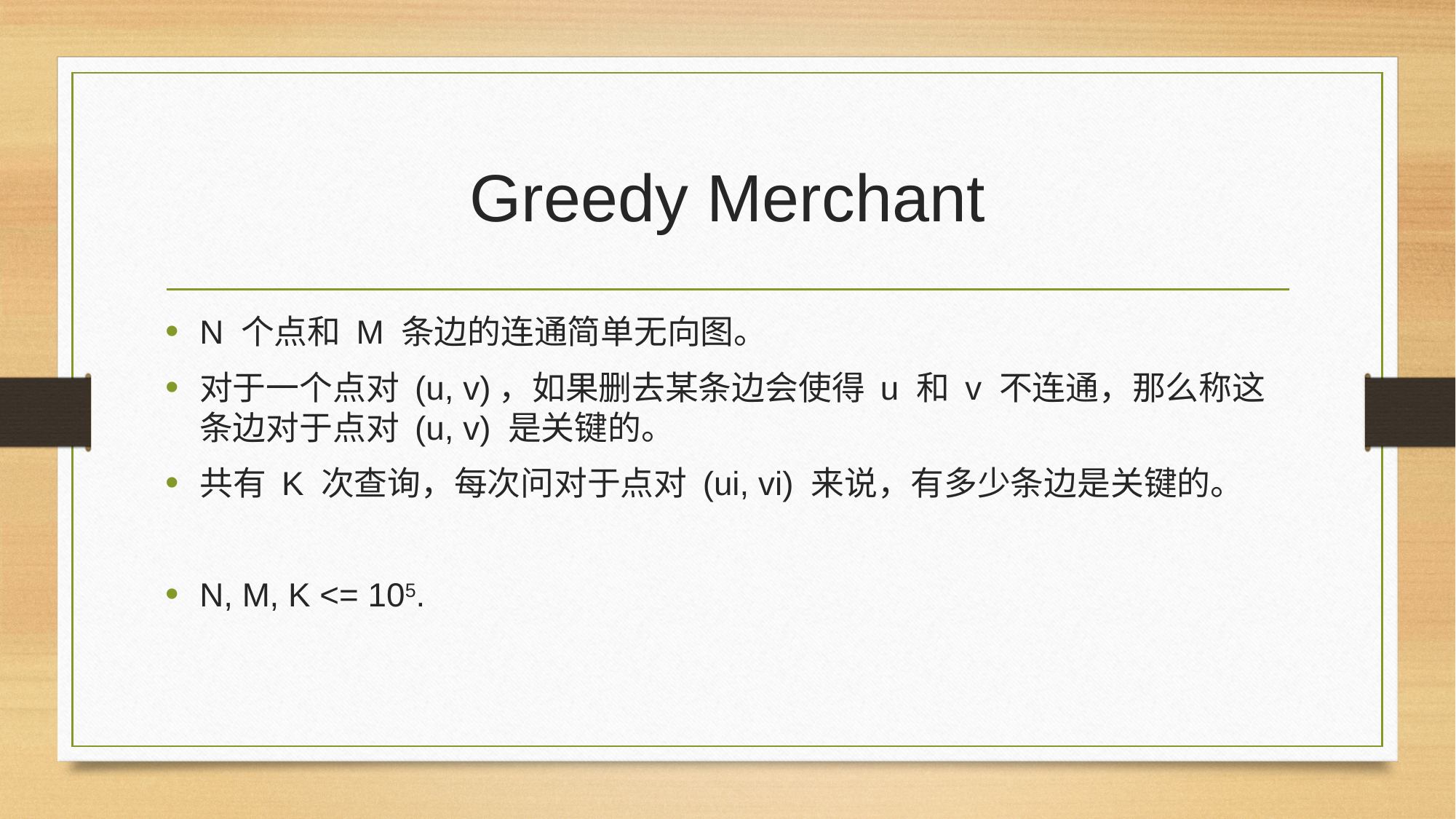

# Greedy Merchant
N 个点和 M 条边的连通简单无向图。
对于一个点对 (u, v)，如果删去某条边会使得 u 和 v 不连通，那么称这条边对于点对 (u, v) 是关键的。
共有 K 次查询，每次问对于点对 (ui, vi) 来说，有多少条边是关键的。

N, M, K <= 105.